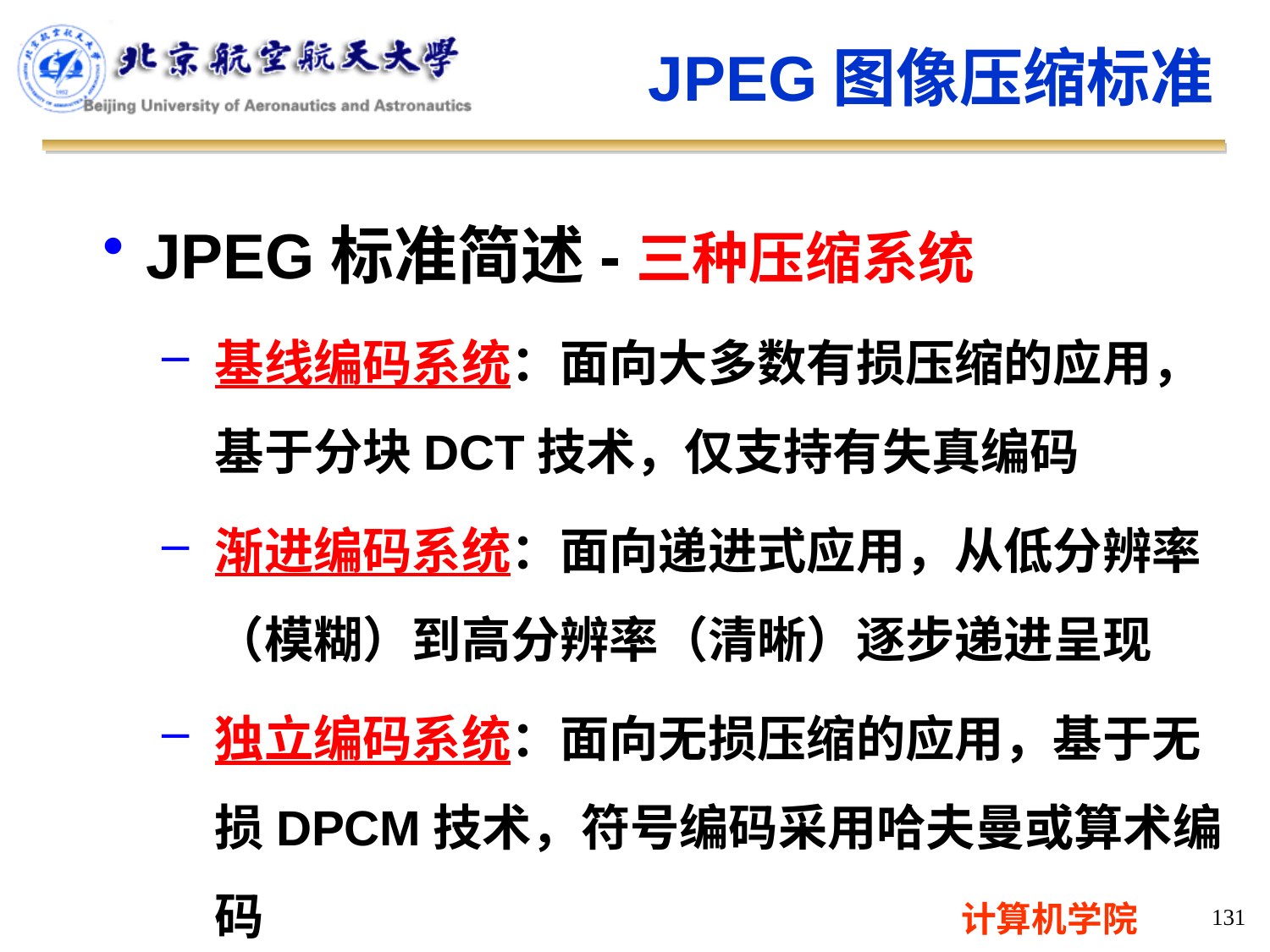

JPEG图像压缩标准
JPEG标准简述-三种压缩系统
基线编码系统：面向大多数有损压缩的应用，基于分块DCT技术，仅支持有失真编码
渐进编码系统：面向递进式应用，从低分辨率（模糊）到高分辨率（清晰）逐步递进呈现
独立编码系统：面向无损压缩的应用，基于无损DPCM技术，符号编码采用哈夫曼或算术编码
131